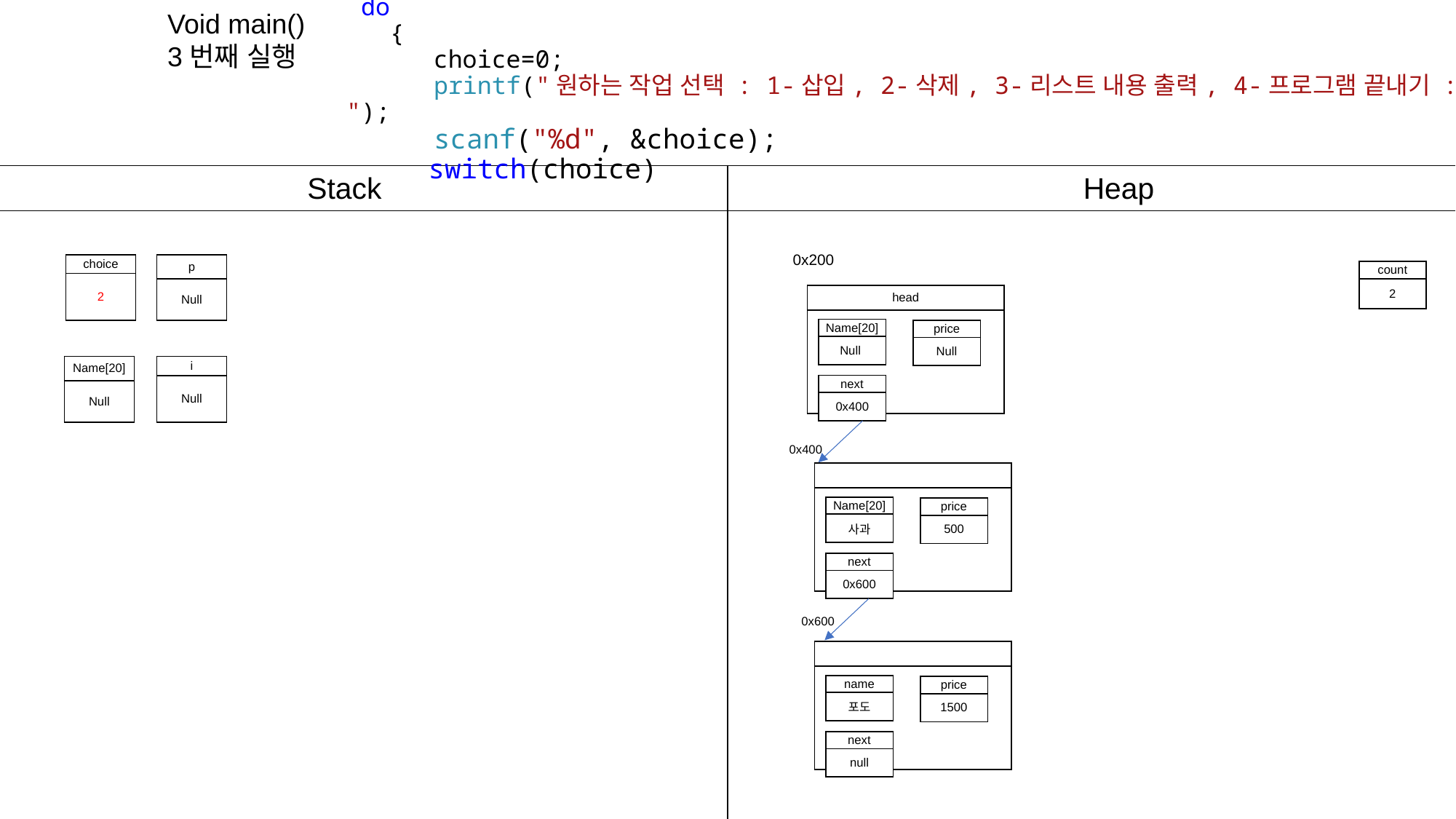

Void main()
3번째 실행
# do { choice=0; printf("원하는 작업 선택 : 1-삽입, 2-삭제, 3-리스트 내용 출력, 4-프로그램 끝내기 : "); scanf("%d", &choice); switch(choice)
0x200
| p |
| --- |
| Null |
| choice |
| --- |
| 2 |
| count |
| --- |
| 2 |
| head |
| --- |
|  |
| Name[20] |
| --- |
| Null |
| price |
| --- |
| Null |
| Name[20] |
| --- |
| Null |
| i |
| --- |
| Null |
| next |
| --- |
| 0x400 |
0x400
|  |
| --- |
|  |
| Name[20] |
| --- |
| 사과 |
| price |
| --- |
| 500 |
| next |
| --- |
| 0x600 |
0x600
|  |
| --- |
|  |
| name |
| --- |
| 포도 |
| price |
| --- |
| 1500 |
| next |
| --- |
| null |